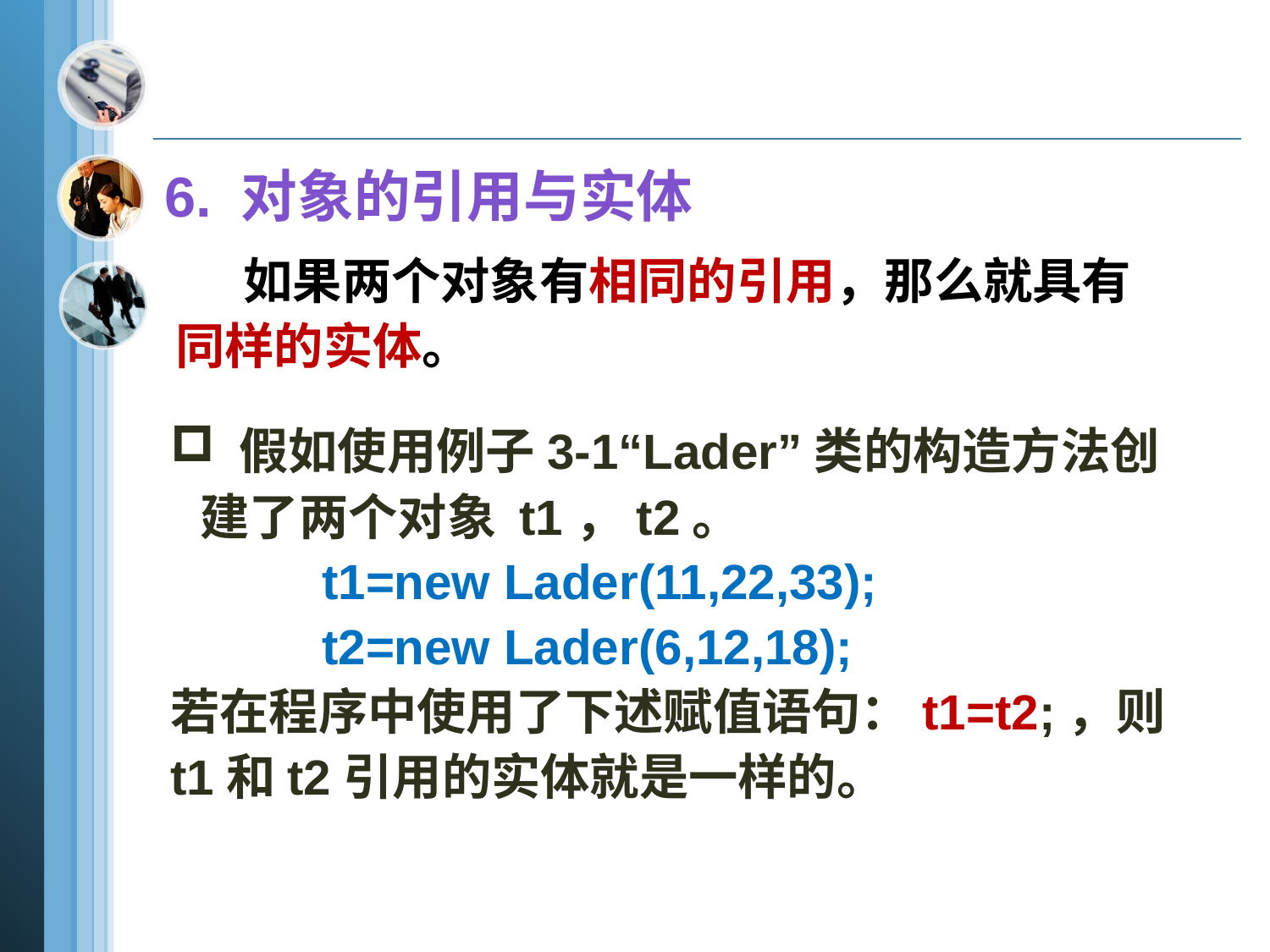

6. 对象的引用与实体
     如果两个对象有相同的引用，那么就具有同样的实体。
 假如使用例子3-1“Lader”类的构造方法创建了两个对象 t1，t2。
           t1=new Lader(11,22,33);
           t2=new Lader(6,12,18);
若在程序中使用了下述赋值语句：t1=t2;，则t1和t2引用的实体就是一样的。